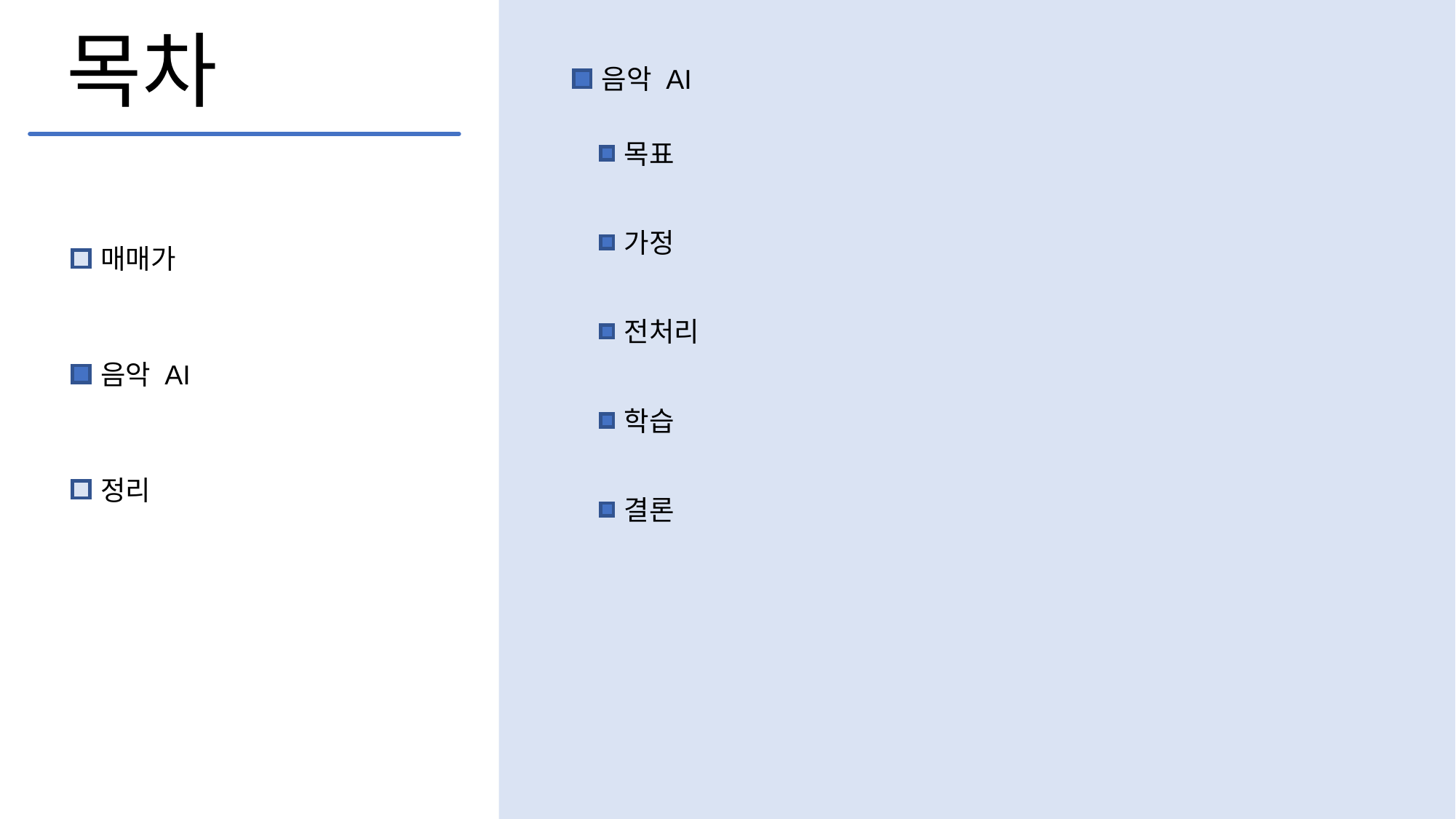

목차
음악 AI

목표

가정

매매가

전처리

음악 AI

학습

정리

결론